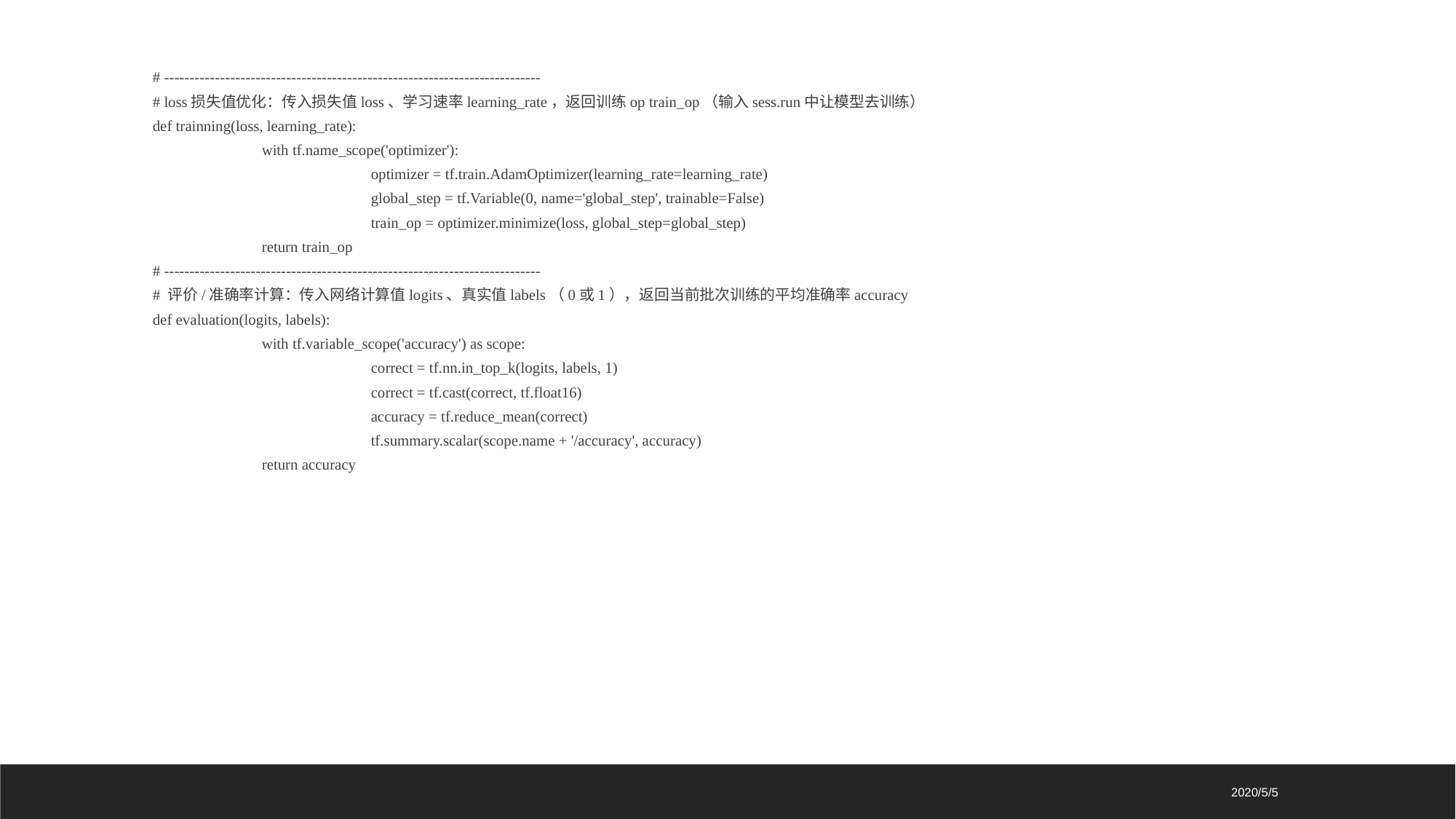

# --------------------------------------------------------------------------
# loss损失值优化：传入损失值loss、学习速率learning_rate，返回训练op train_op（输入sess.run中让模型去训练）
def trainning(loss, learning_rate):
 	with tf.name_scope('optimizer'):
        		optimizer = tf.train.AdamOptimizer(learning_rate=learning_rate)
        		global_step = tf.Variable(0, name='global_step', trainable=False)
        		train_op = optimizer.minimize(loss, global_step=global_step)
    	return train_op
# --------------------------------------------------------------------------
# 评价/准确率计算：传入网络计算值logits、真实值labels（0或1），返回当前批次训练的平均准确率accuracy
def evaluation(logits, labels):
   	with tf.variable_scope('accuracy') as scope:
        		correct = tf.nn.in_top_k(logits, labels, 1)
        		correct = tf.cast(correct, tf.float16)
        		accuracy = tf.reduce_mean(correct)
        		tf.summary.scalar(scope.name + '/accuracy', accuracy)
    	return accuracy

2020/5/5